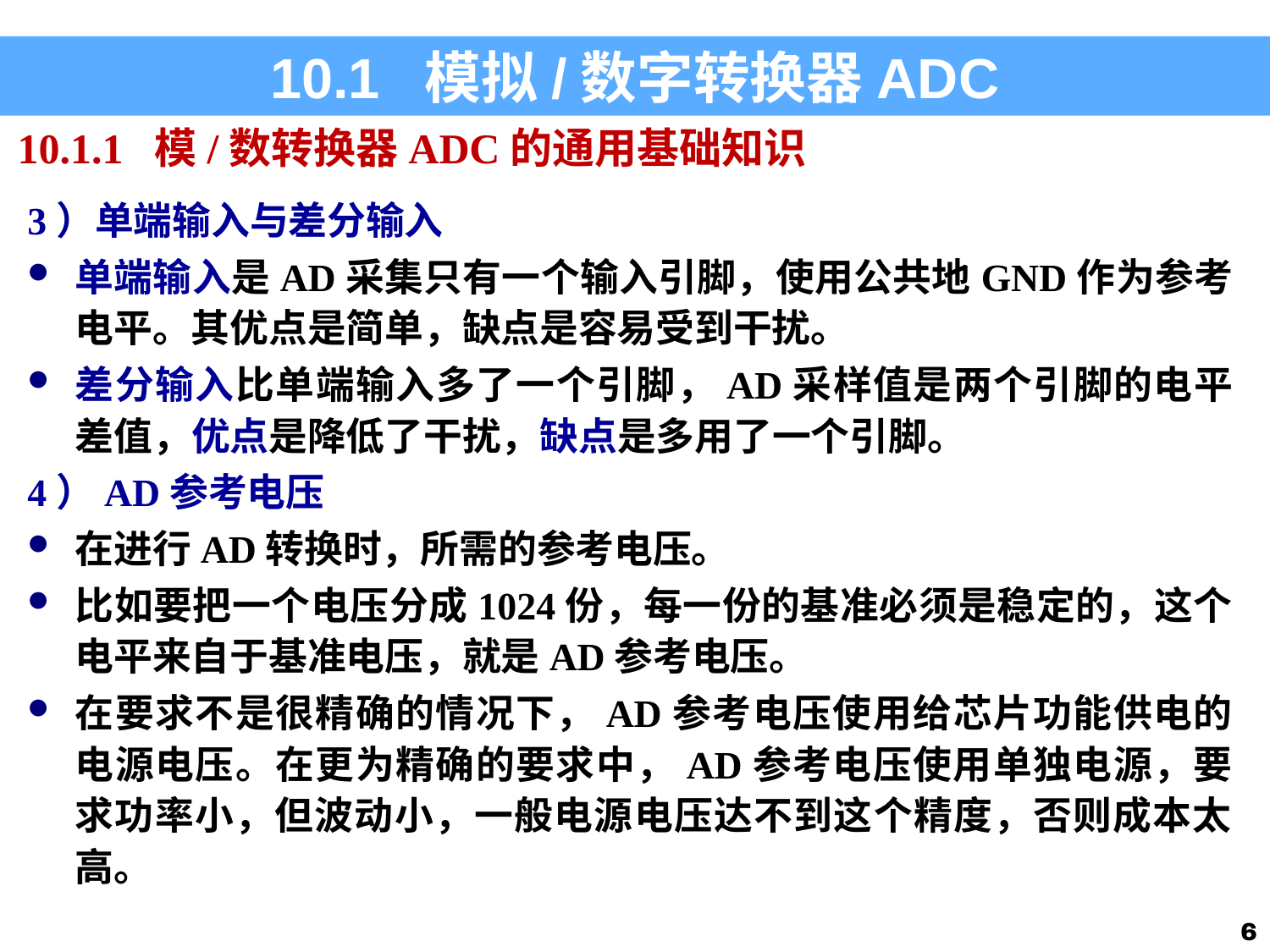

10.1  模拟/数字转换器ADC
10.1.1  模/数转换器ADC的通用基础知识
3）单端输入与差分输入
单端输入是AD采集只有一个输入引脚，使用公共地GND作为参考电平。其优点是简单，缺点是容易受到干扰。
差分输入比单端输入多了一个引脚，AD采样值是两个引脚的电平差值，优点是降低了干扰，缺点是多用了一个引脚。
4）AD参考电压
在进行AD转换时，所需的参考电压。
比如要把一个电压分成1024份，每一份的基准必须是稳定的，这个电平来自于基准电压，就是AD参考电压。
在要求不是很精确的情况下，AD参考电压使用给芯片功能供电的电源电压。在更为精确的要求中，AD参考电压使用单独电源，要求功率小，但波动小，一般电源电压达不到这个精度，否则成本太高。

6